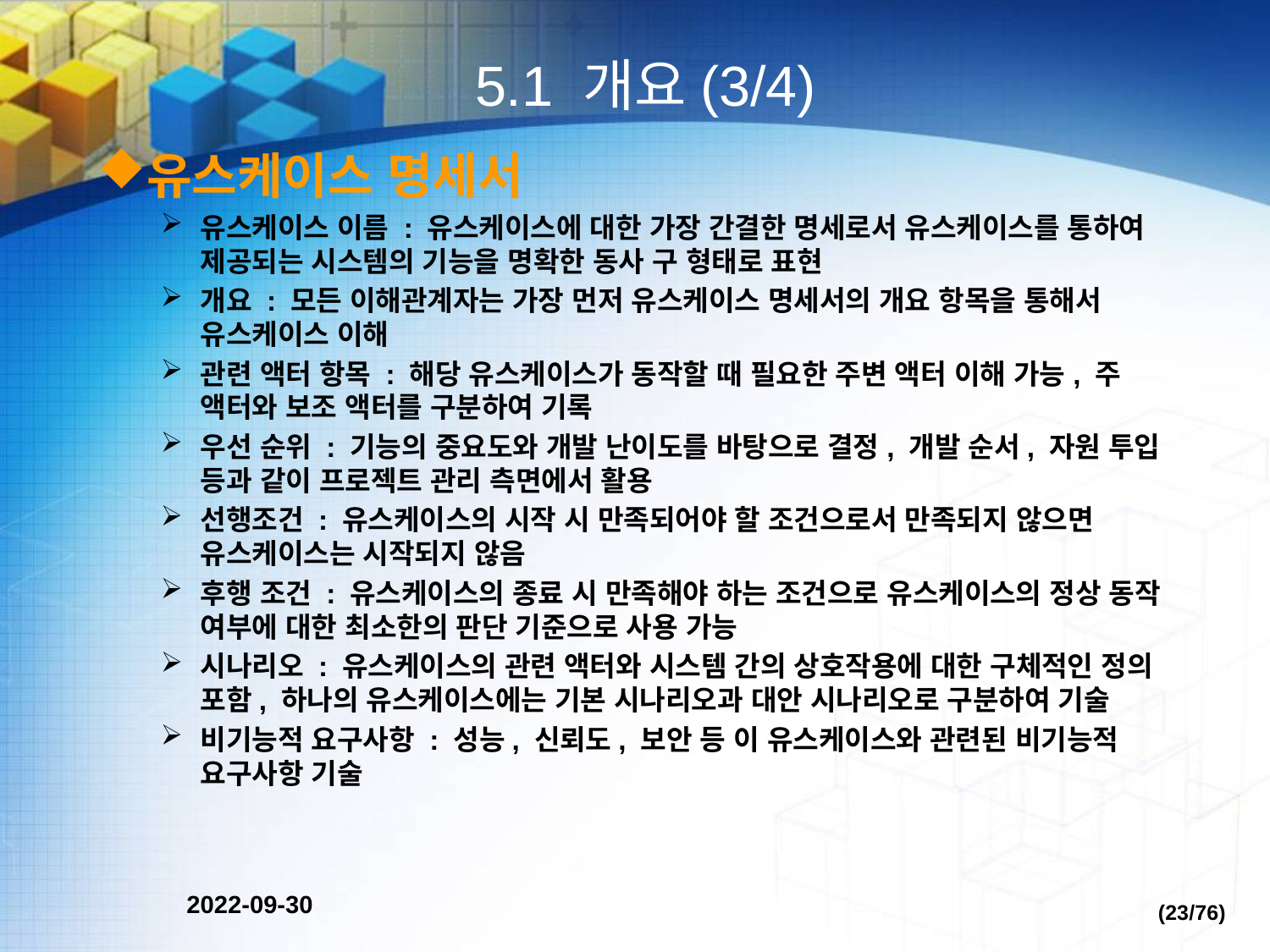

# 5.1 개요(3/4)
유스케이스 명세서
유스케이스 이름 : 유스케이스에 대한 가장 간결한 명세로서 유스케이스를 통하여 제공되는 시스템의 기능을 명확한 동사 구 형태로 표현
개요 : 모든 이해관계자는 가장 먼저 유스케이스 명세서의 개요 항목을 통해서 유스케이스 이해
관련 액터 항목 : 해당 유스케이스가 동작할 때 필요한 주변 액터 이해 가능, 주 액터와 보조 액터를 구분하여 기록
우선 순위 : 기능의 중요도와 개발 난이도를 바탕으로 결정, 개발 순서, 자원 투입 등과 같이 프로젝트 관리 측면에서 활용
선행조건 : 유스케이스의 시작 시 만족되어야 할 조건으로서 만족되지 않으면 유스케이스는 시작되지 않음
후행 조건 : 유스케이스의 종료 시 만족해야 하는 조건으로 유스케이스의 정상 동작 여부에 대한 최소한의 판단 기준으로 사용 가능
시나리오 : 유스케이스의 관련 액터와 시스템 간의 상호작용에 대한 구체적인 정의 포함, 하나의 유스케이스에는 기본 시나리오과 대안 시나리오로 구분하여 기술
비기능적 요구사항 : 성능, 신뢰도, 보안 등 이 유스케이스와 관련된 비기능적 요구사항 기술
(23/76)
2022-09-30